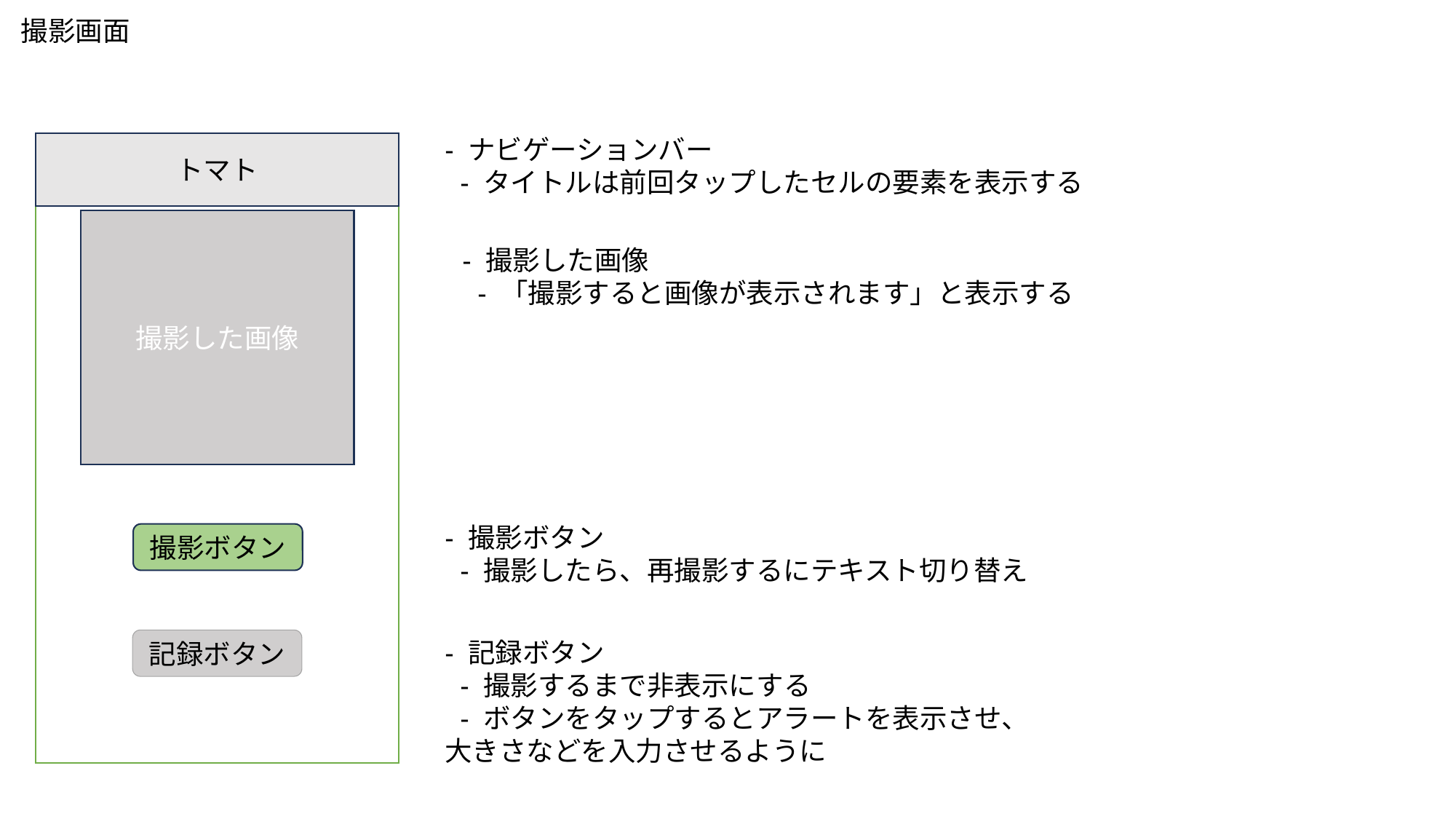

撮影画面
- ナビゲーションバー
  - タイトルは前回タップしたセルの要素を表示する

トマト

撮影した画像
撮影ボタン
記録ボタン
- 撮影した画像
  - 「撮影すると画像が表示されます」と表示する
- 撮影ボタン
  - 撮影したら、再撮影するにテキスト切り替え
- 記録ボタン
  - 撮影するまで非表示にする
  - ボタンをタップするとアラートを表示させ、大きさなどを入力させるように